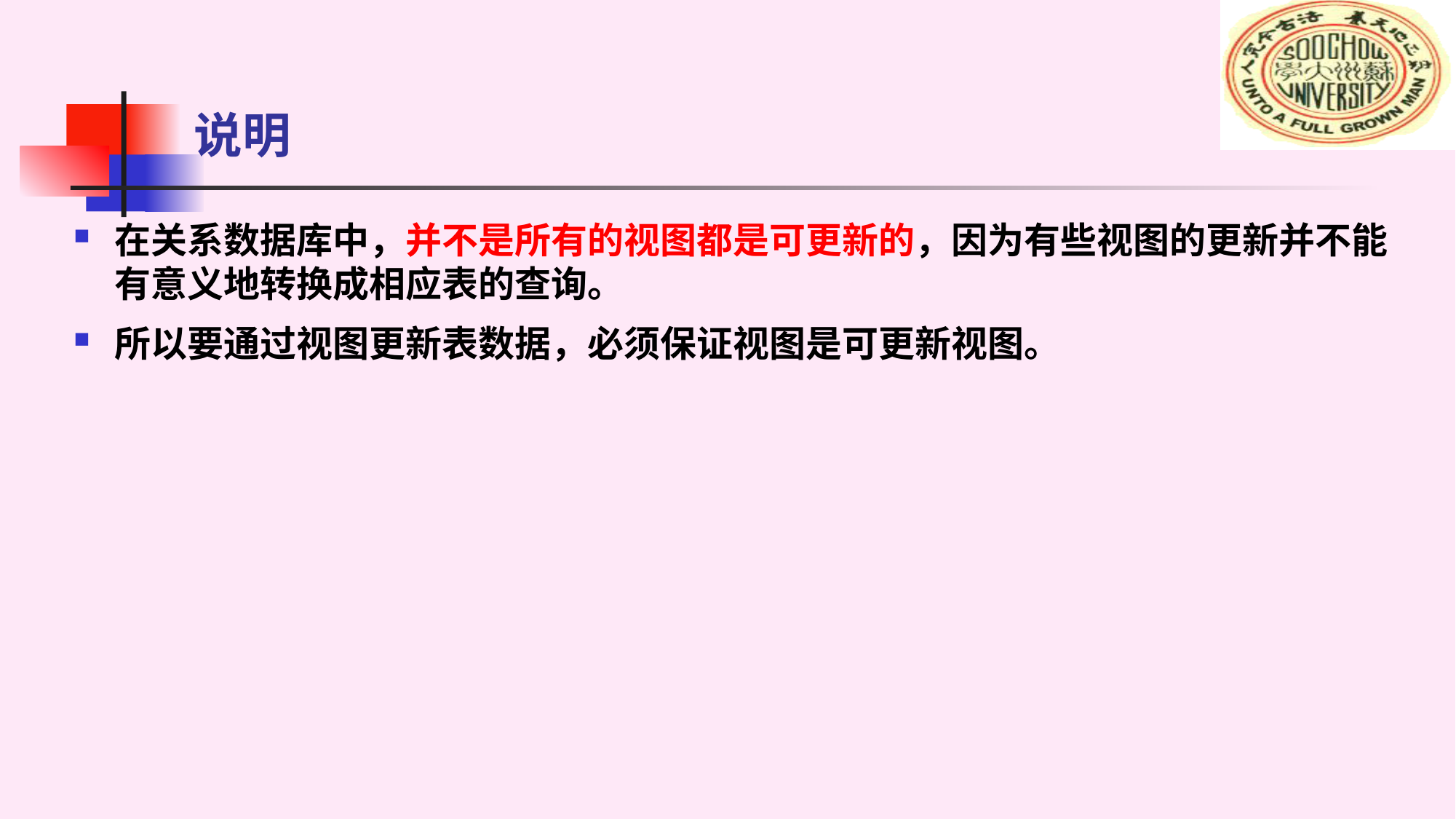

# 说明
在关系数据库中，并不是所有的视图都是可更新的，因为有些视图的更新并不能有意义地转换成相应表的查询。
所以要通过视图更新表数据，必须保证视图是可更新视图。